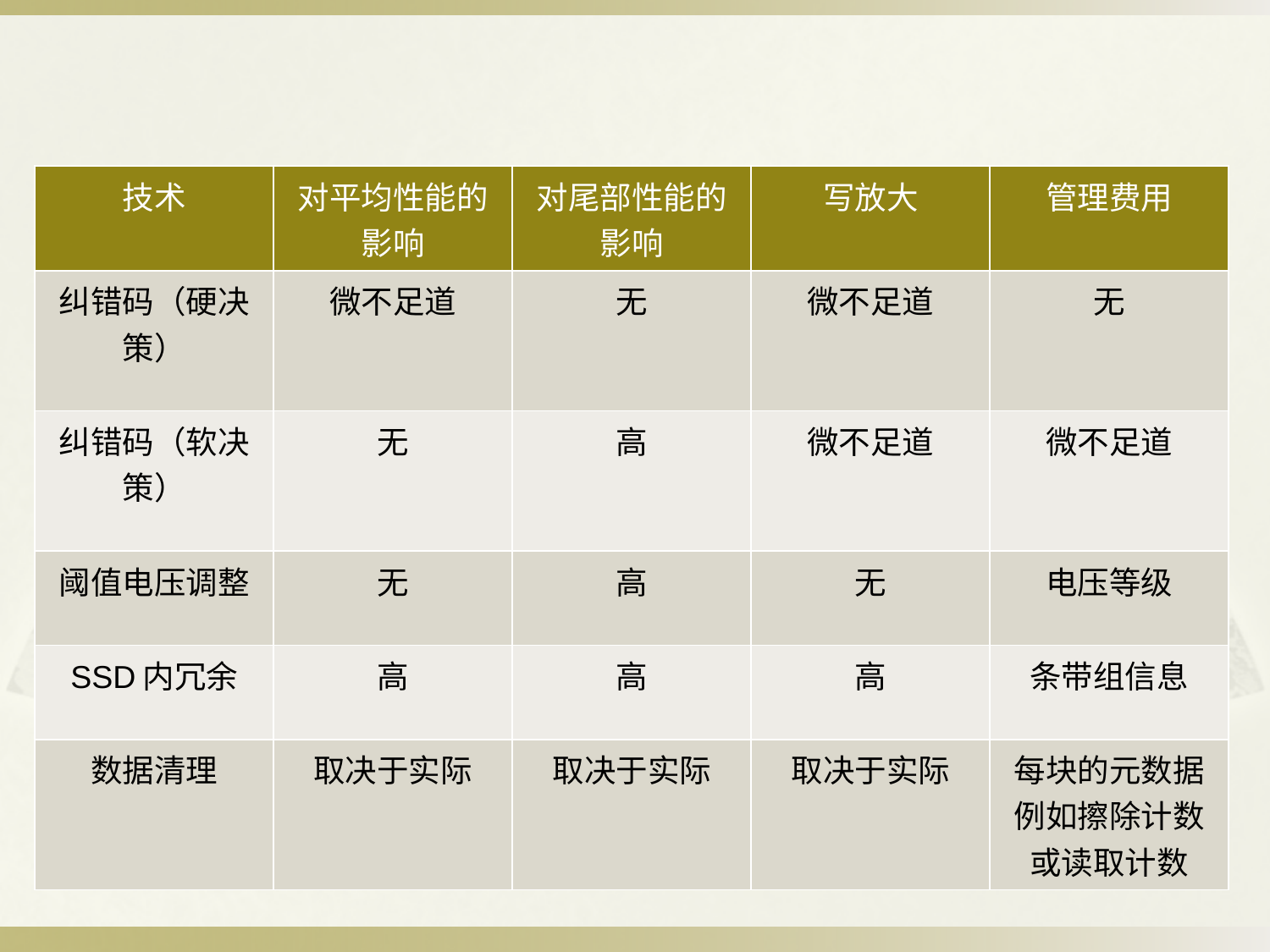

#
| 技术 | 对平均性能的影响 | 对尾部性能的影响 | 写放大 | 管理费用 |
| --- | --- | --- | --- | --- |
| 纠错码（硬决策） | 微不足道 | 无 | 微不足道 | 无 |
| 纠错码（软决策） | 无 | 高 | 微不足道 | 微不足道 |
| 阈值电压调整 | 无 | 高 | 无 | 电压等级 |
| SSD内冗余 | 高 | 高 | 高 | 条带组信息 |
| 数据清理 | 取决于实际 | 取决于实际 | 取决于实际 | 每块的元数据 例如擦除计数或读取计数 |